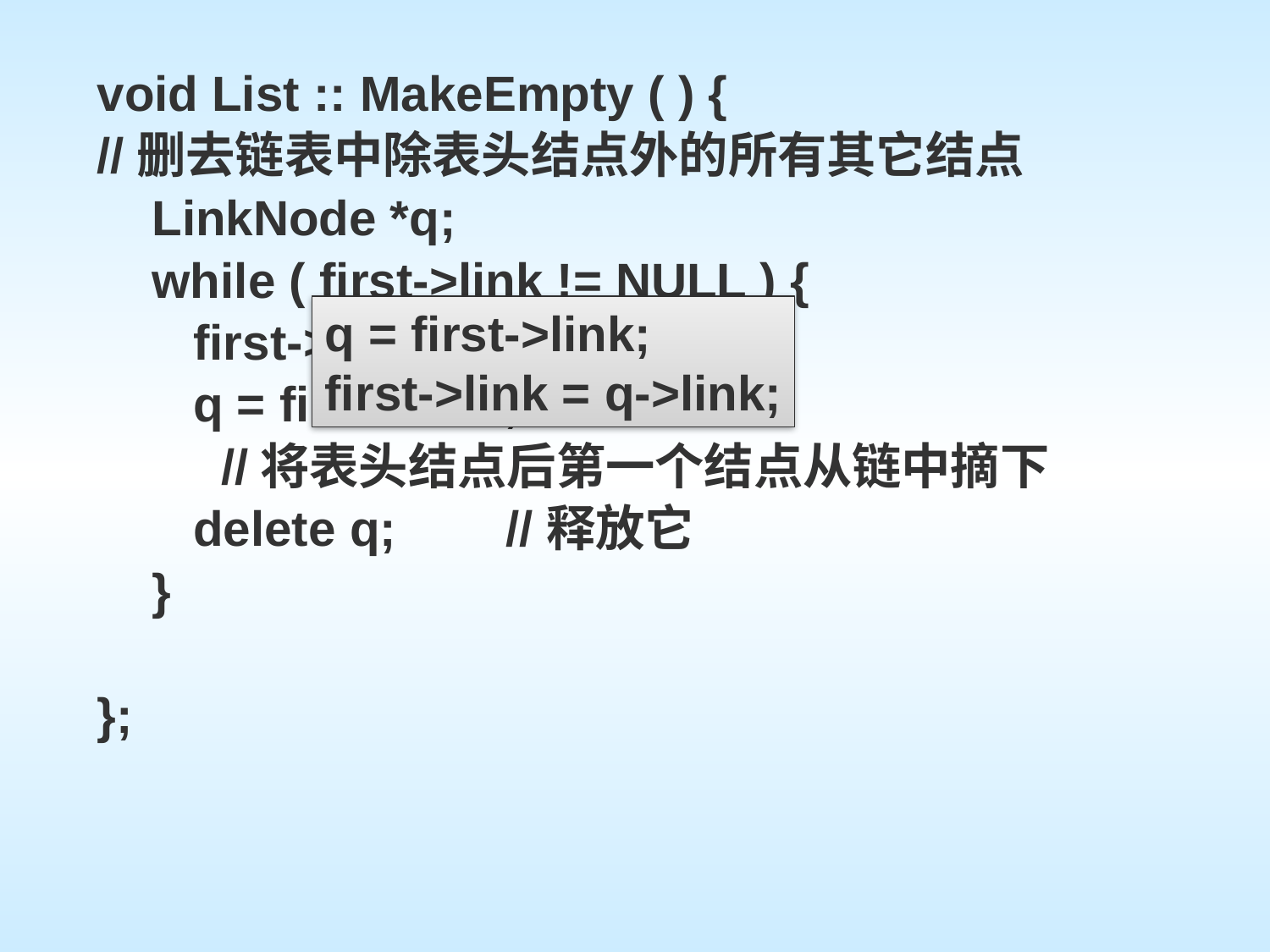

void List :: MakeEmpty ( ) {
//删去链表中除表头结点外的所有其它结点
    LinkNode *q;
    while ( first->link != NULL ) {
       first->link = q->link;
       q = first->link;
         //将表头结点后第一个结点从链中摘下
       delete q;        //释放它
    }

};
q = first->link;
first->link = q->link;